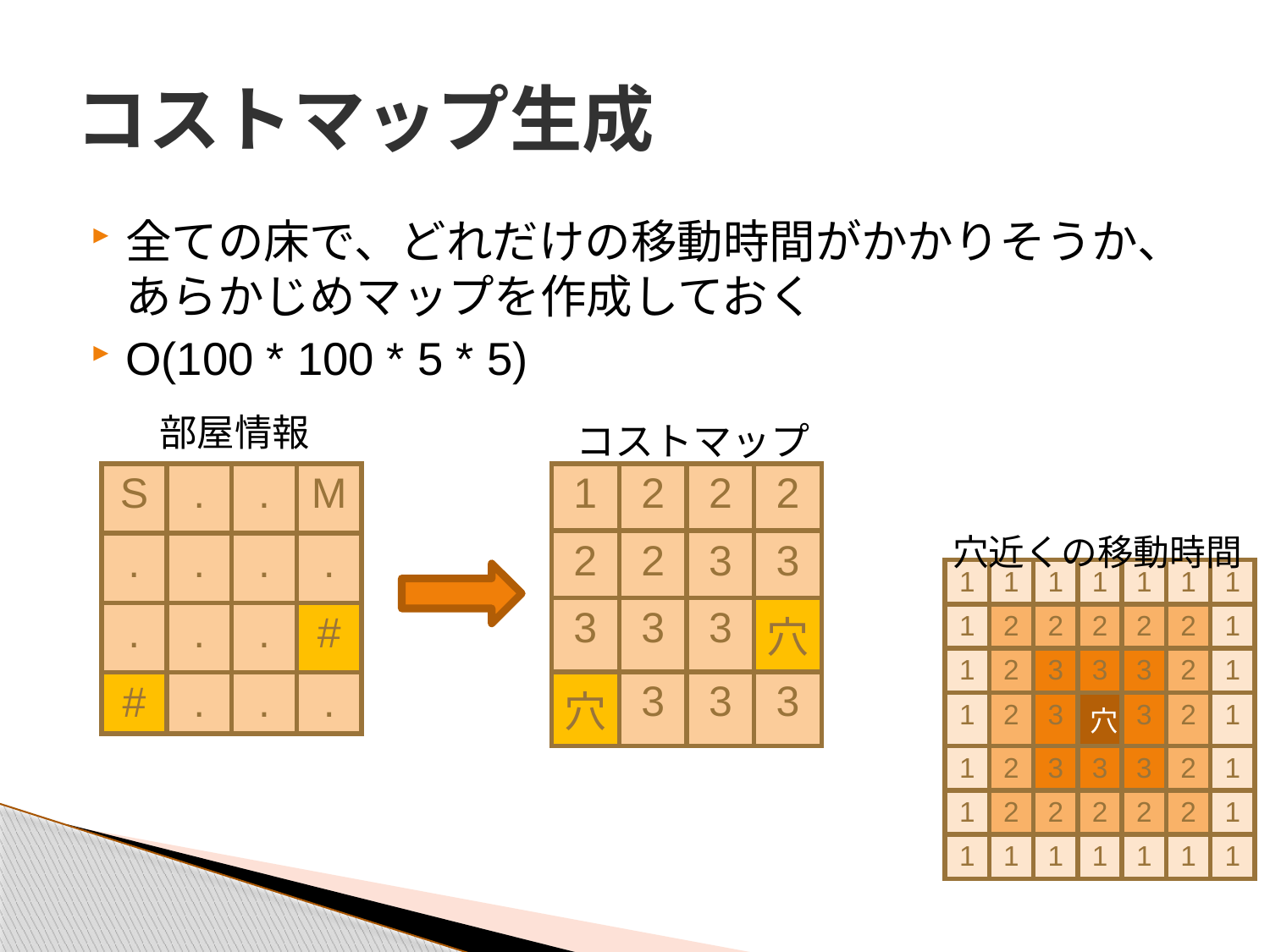

# コストマップ生成
全ての床で、どれだけの移動時間がかかりそうか、
あらかじめマップを作成しておく
O(100 * 100 * 5 * 5)
部屋情報
コストマップ
| S | . | . | M |
| --- | --- | --- | --- |
| . | . | . | . |
| . | . | . | # |
| # | . | . | . |
| 1 | 2 | 2 | 2 |
| --- | --- | --- | --- |
| 2 | 2 | 3 | 3 |
| 3 | 3 | 3 | 穴 |
| 穴 | 3 | 3 | 3 |
穴近くの移動時間
| 1 | 1 | 1 | 1 | 1 | 1 | 1 |
| --- | --- | --- | --- | --- | --- | --- |
| 1 | 2 | 2 | 2 | 2 | 2 | 1 |
| 1 | 2 | 3 | 3 | 3 | 2 | 1 |
| 1 | 2 | 3 | 穴 | 3 | 2 | 1 |
| 1 | 2 | 3 | 3 | 3 | 2 | 1 |
| 1 | 2 | 2 | 2 | 2 | 2 | 1 |
| 1 | 1 | 1 | 1 | 1 | 1 | 1 |